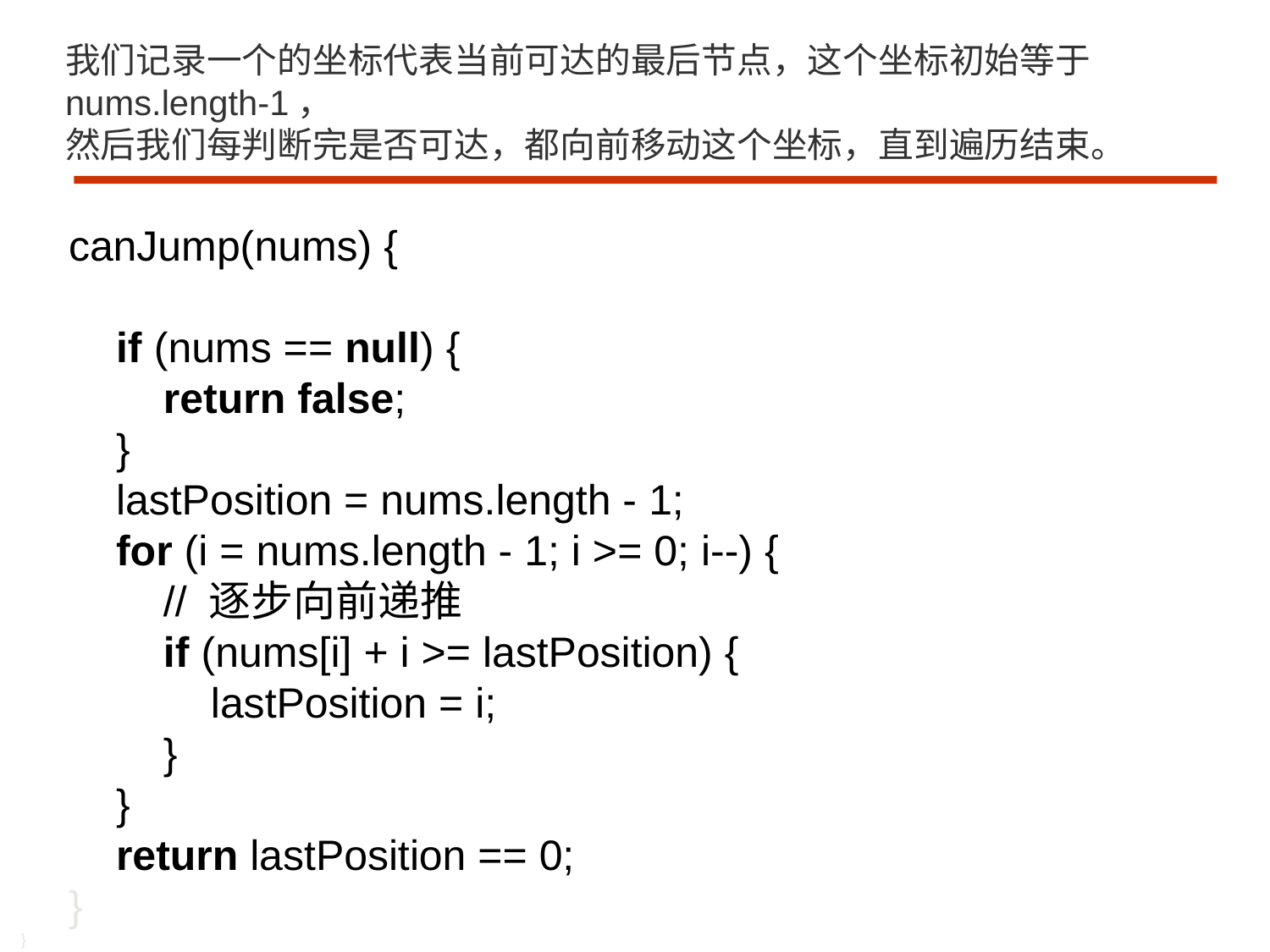

我们记录一个的坐标代表当前可达的最后节点，这个坐标初始等于nums.length-1，
然后我们每判断完是否可达，都向前移动这个坐标，直到遍历结束。
    canJump(nums) {

        if (nums == null) {
            return false;
        }
        lastPosition = nums.length - 1;
        for (i = nums.length - 1; i >= 0; i--) {
            // 逐步向前递推
            if (nums[i] + i >= lastPosition) {
                lastPosition = i;
            }
        }
        return lastPosition == 0;
    }
}